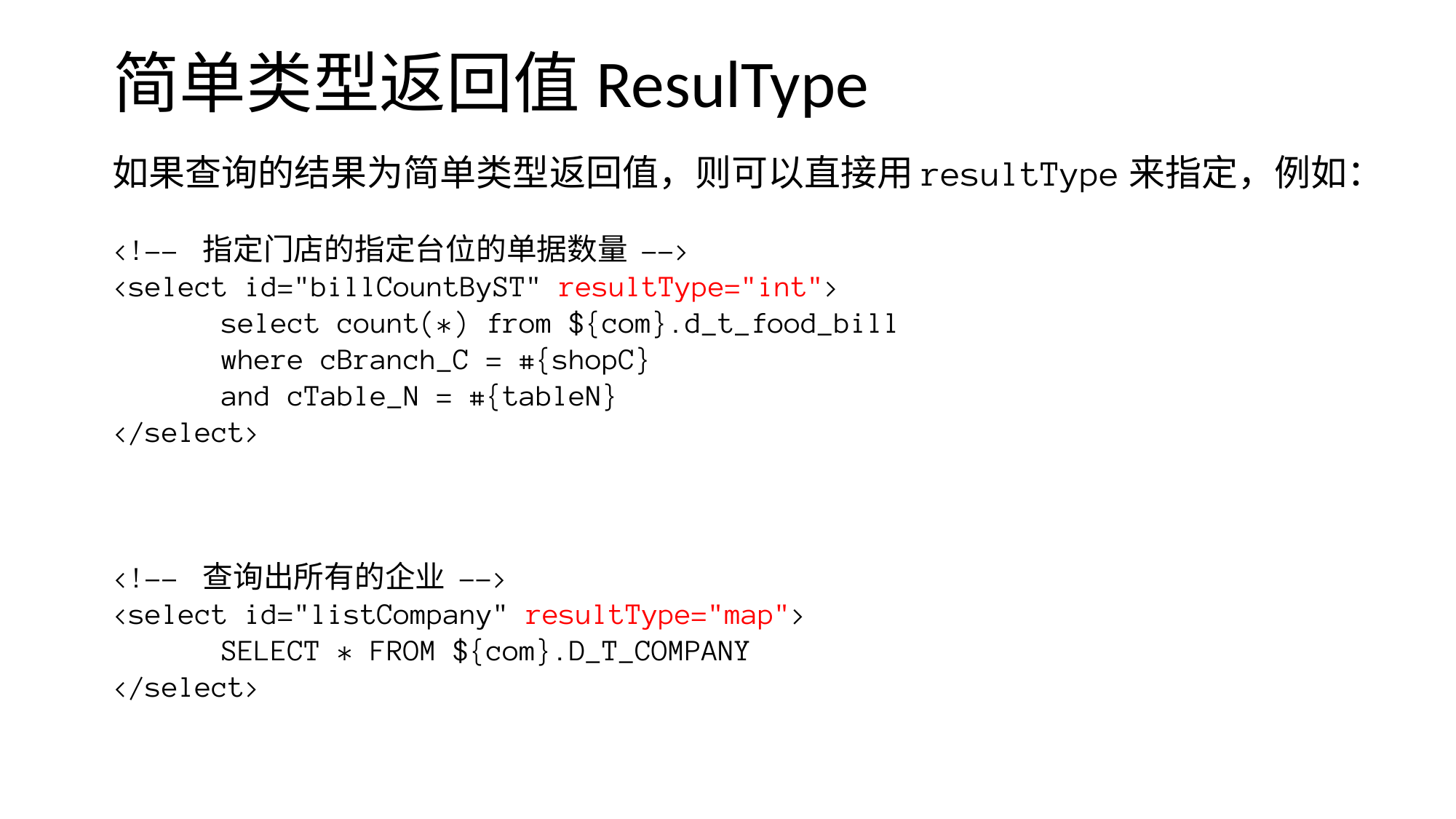

# 简单类型返回值ResulType
如果查询的结果为简单类型返回值，则可以直接用resultType来指定，例如：

<!-- 指定门店的指定台位的单据数量 -->
<select id="billCountByST" resultType="int">
	select count(*) from ${com}.d_t_food_bill
	where cBranch_C = #{shopC}
	and cTable_N = #{tableN}
</select>

<!-- 查询出所有的企业 -->
<select id="listCompany" resultType="map">
	SELECT * FROM ${com}.D_T_COMPANY
</select>